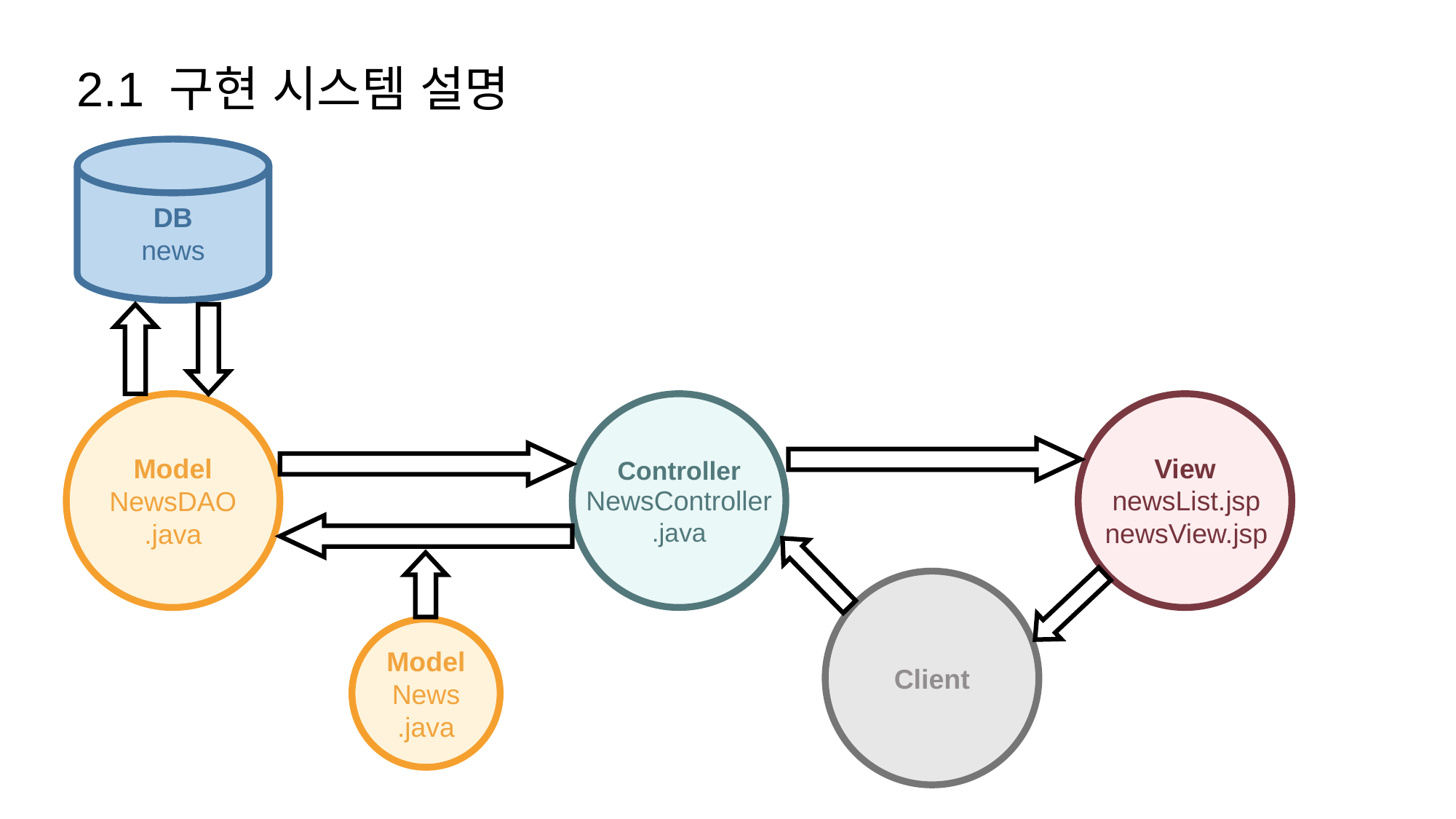

2.1 구현 시스템 설명
DB
news

Model
NewsDAO.java
Controller

.java
View

NewsController
newsList.jsp
newsView.jsp

Client

Model
News
.java